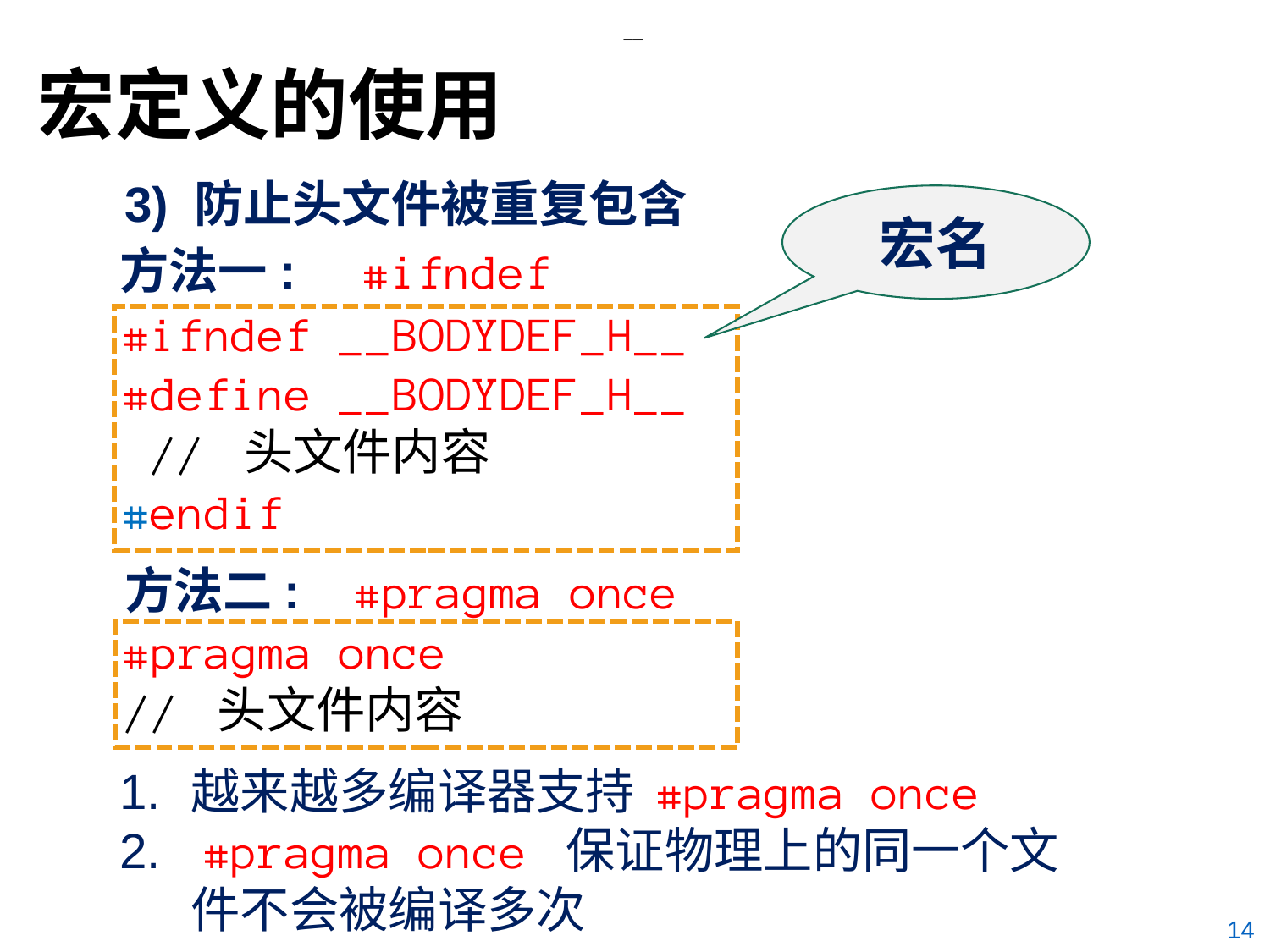

__
# 宏定义的使用
3) 防止头文件被重复包含
宏名
方法一:     #ifndef
#ifndef __BODYDEF_H__
#define __BODYDEF_H__
 // 头文件内容
#endif

方法二:    #pragma once
#pragma once
// 头文件内容

越来越多编译器支持 #pragma once
 #pragma once 保证物理上的同一个文件不会被编译多次
14